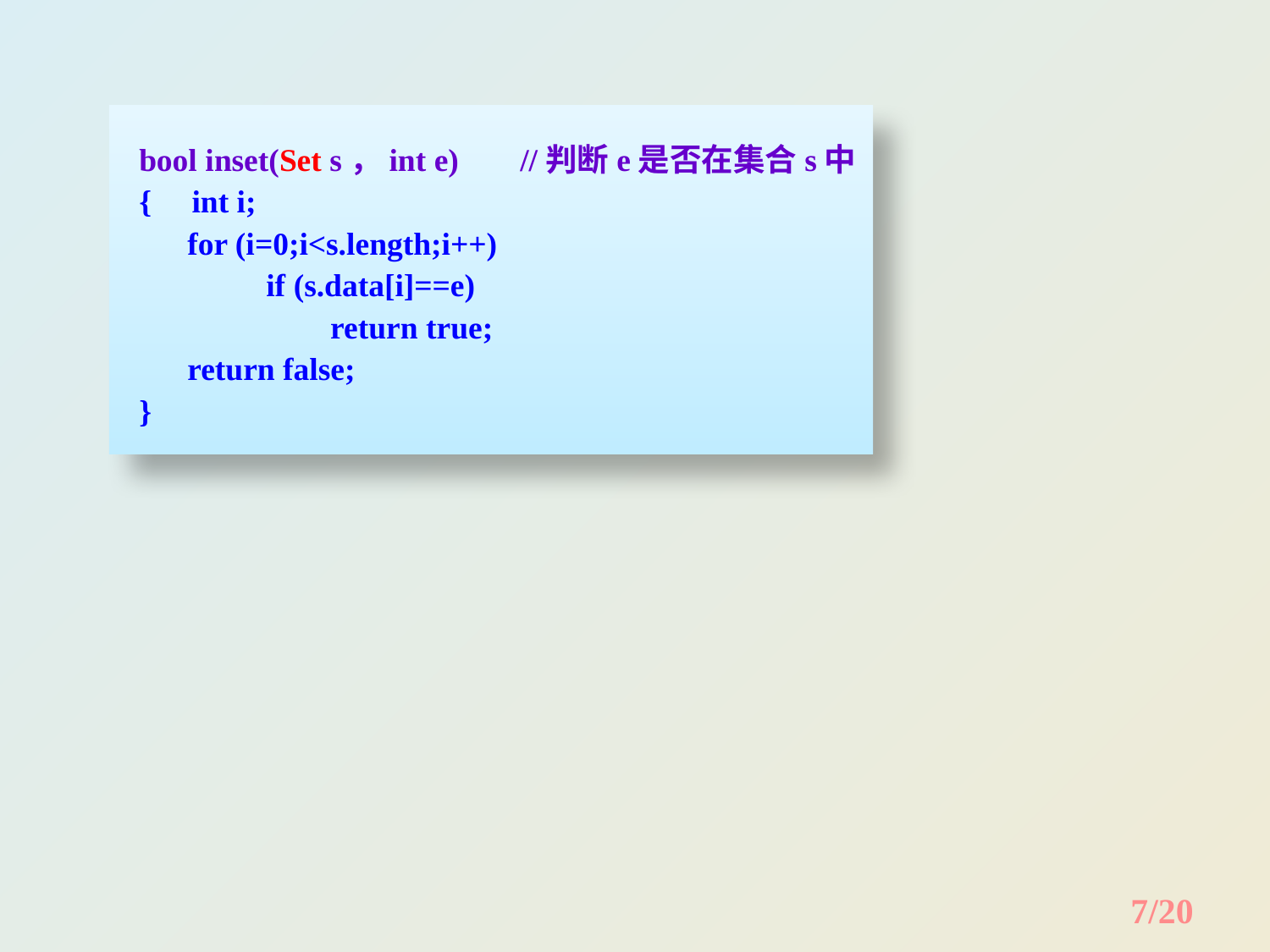

bool inset(Set s，int e)	//判断e是否在集合s中
{     int i;
      for (i=0;i<s.length;i++)
	if (s.data[i]==e)
	        return true;
      return false;
}
7/20